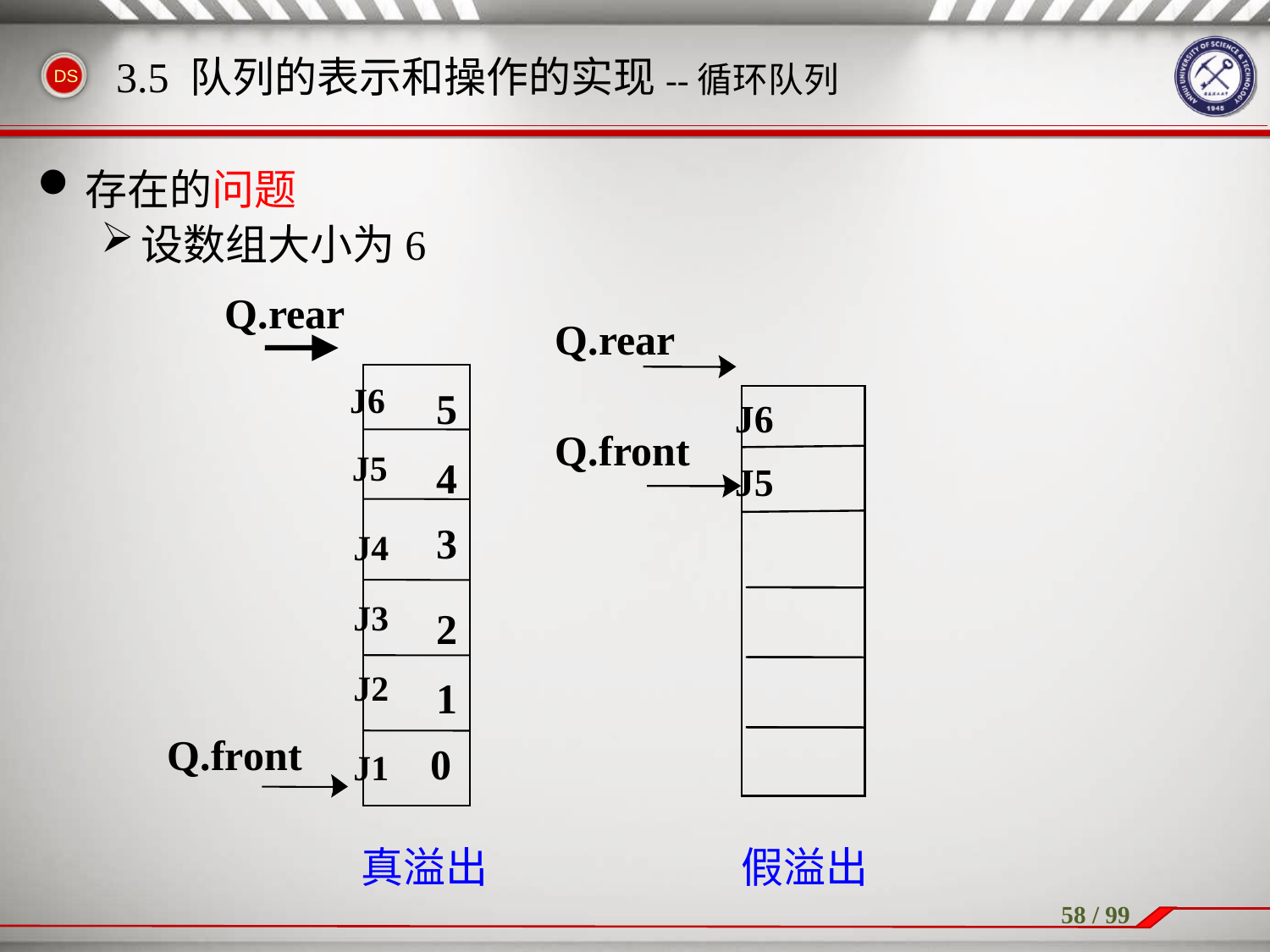

# 3.5 队列的表示和操作的实现--循环队列
存在的问题
设数组大小为6

Q.rear

J6
5

J5
4

3
J4

J3
2

J2
1
Q.front

0
J1

Q.rear

J6
Q.front

J5

真溢出
假溢出